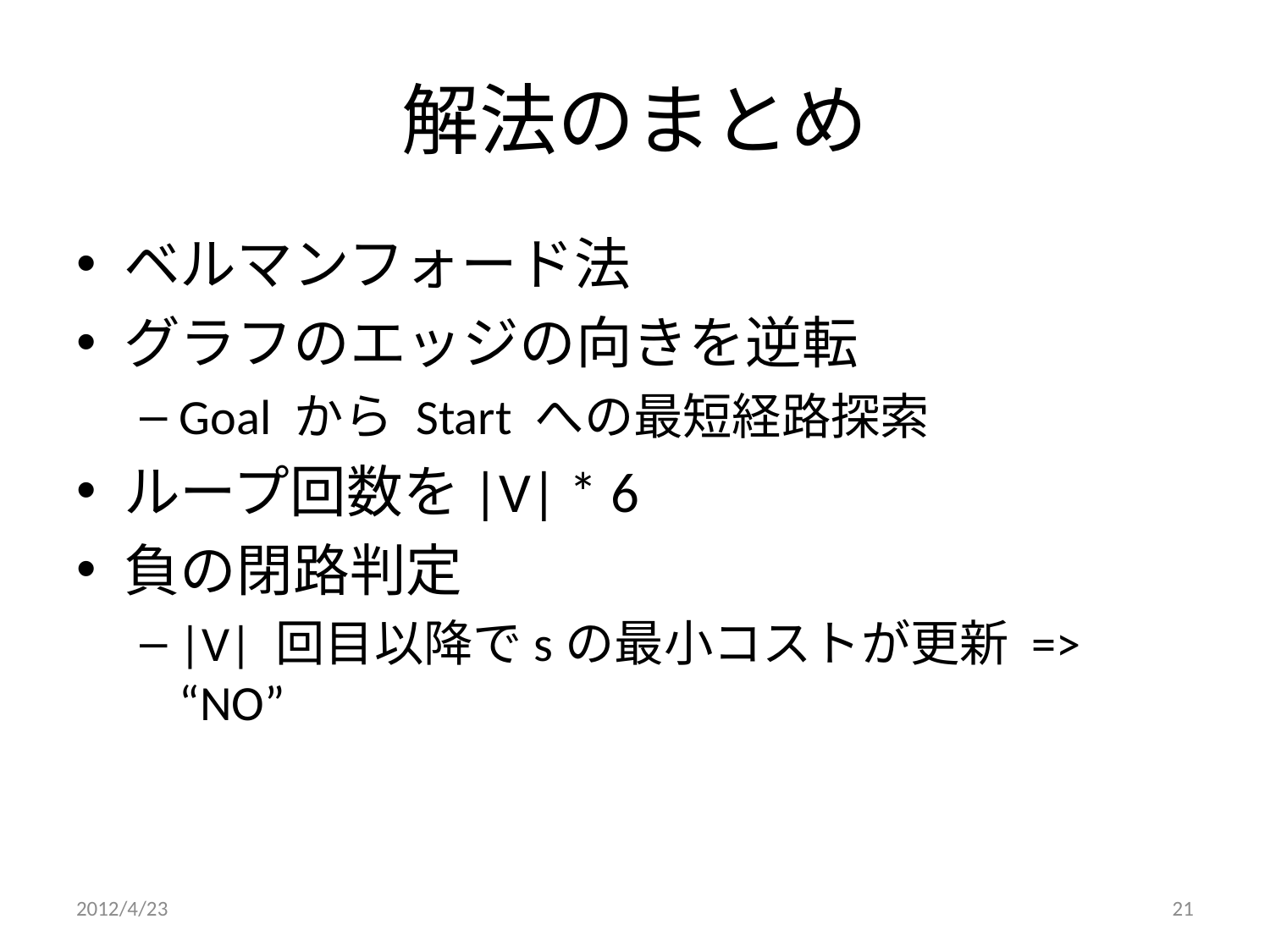

# 解法のまとめ
ベルマンフォード法
グラフのエッジの向きを逆転
Goal から Start への最短経路探索
ループ回数を|V| * 6
負の閉路判定
|V| 回目以降でsの最小コストが更新 => “NO”
2012/4/23
21